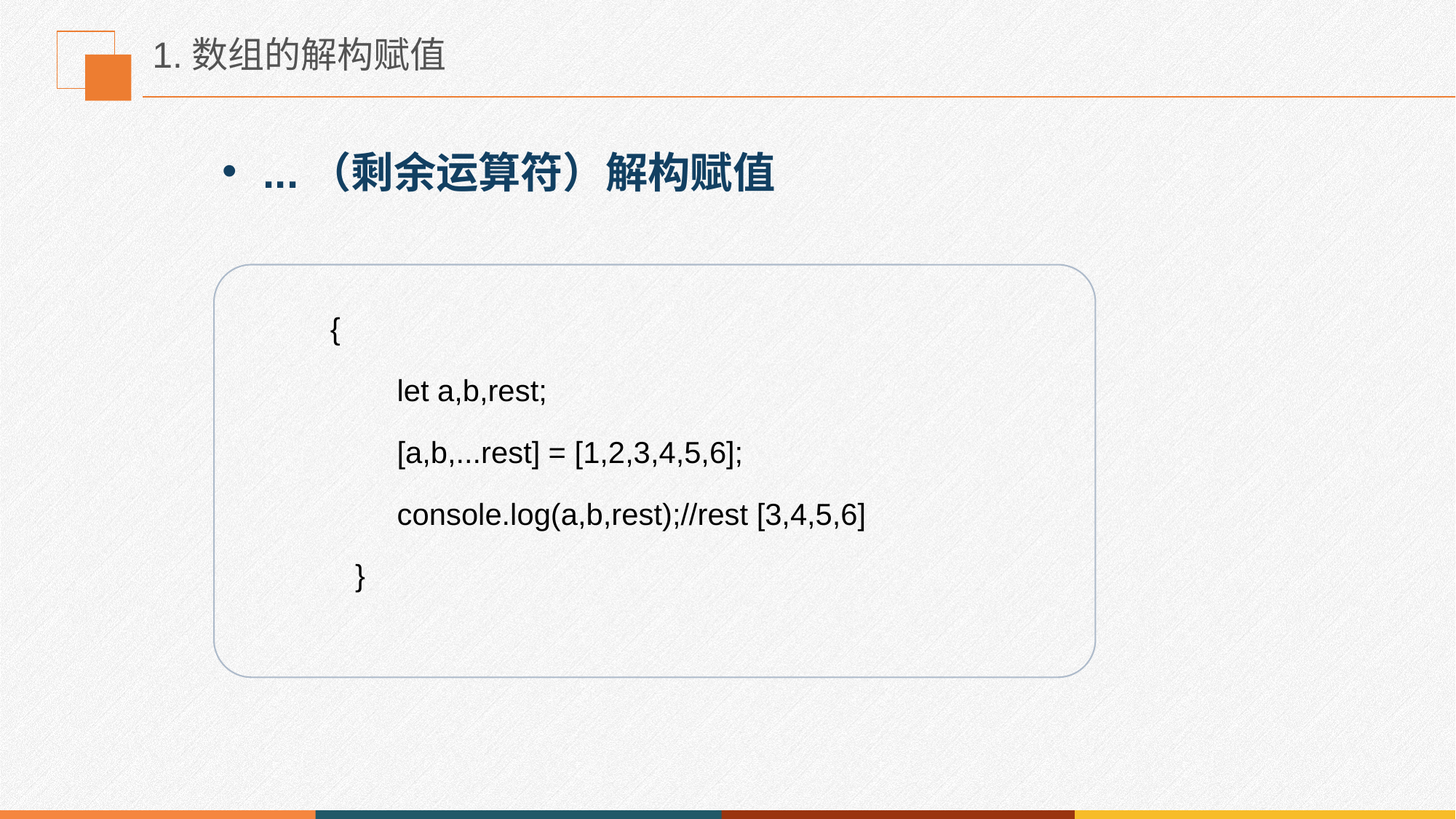

# 1.数组的解构赋值
...（剩余运算符）解构赋值

{
        let a,b,rest;
        [a,b,...rest] = [1,2,3,4,5,6];
        console.log(a,b,rest);//rest [3,4,5,6]
   }